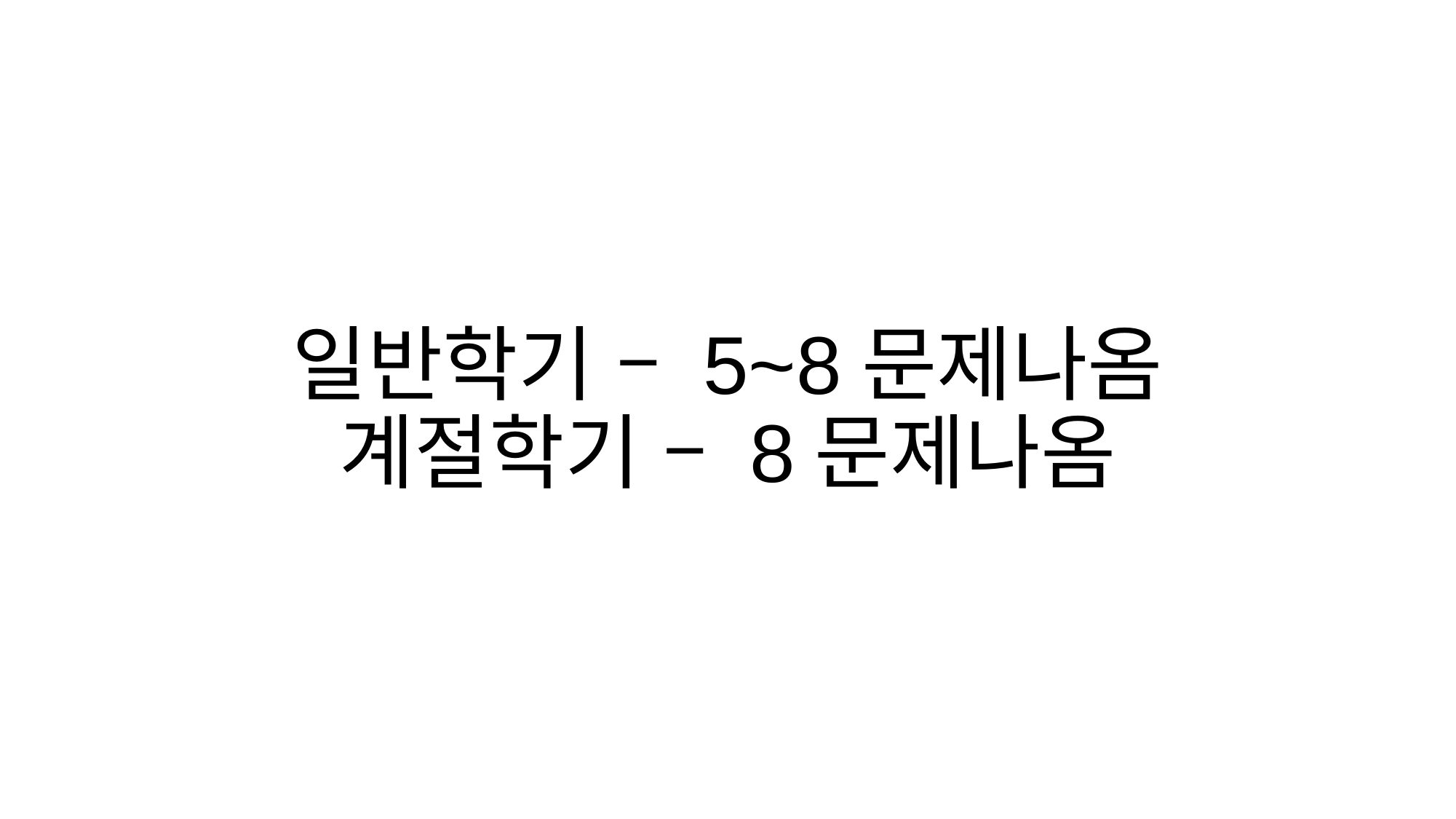

# 일반학기 – 5~8문제나옴 계절학기 – 8문제나옴